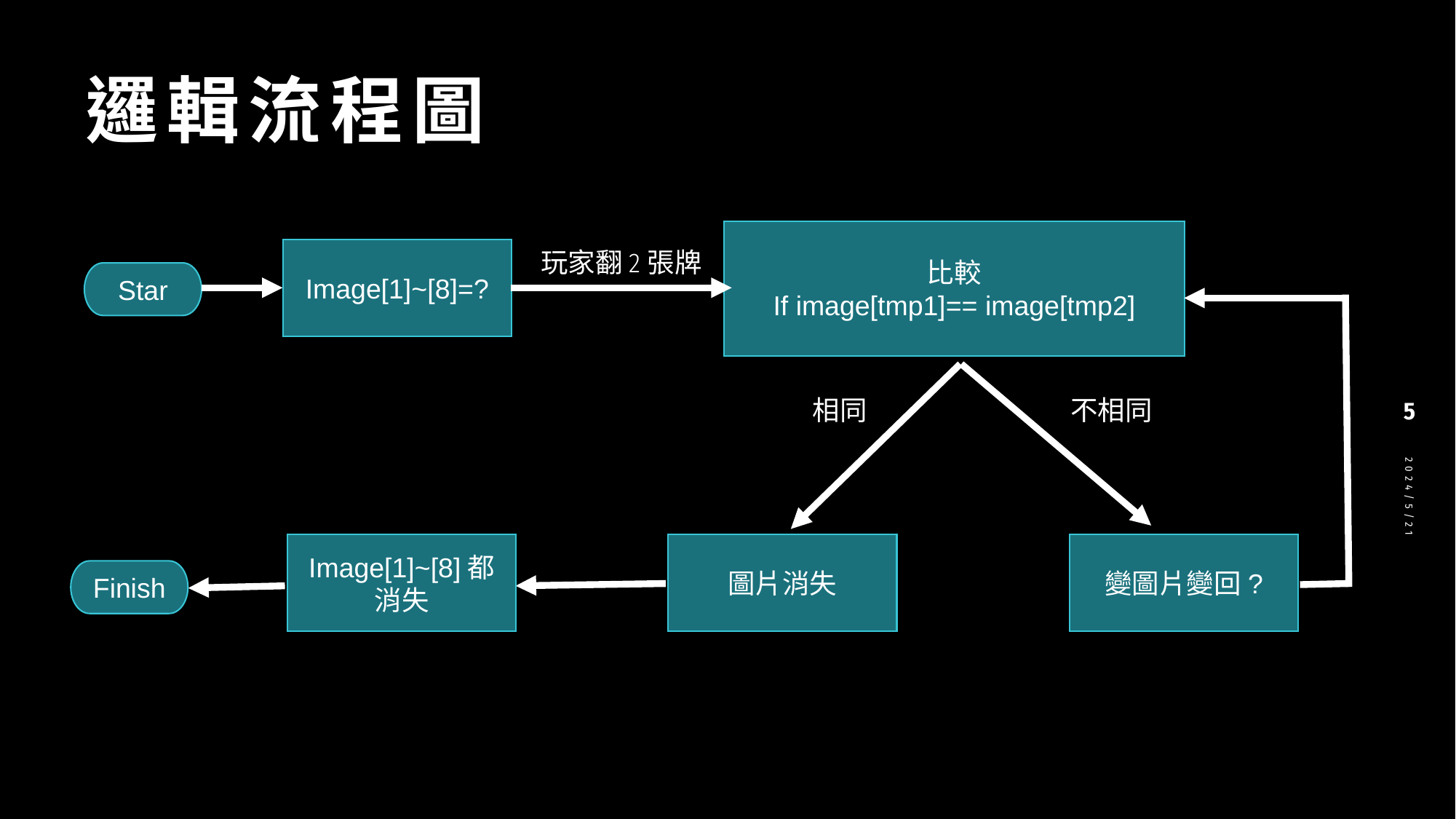

# 邏輯流程圖
比較
If image[tmp1]== image[tmp2]
Image[1]~[8]=?
玩家翻2張牌
Star
5
相同
不相同
Image[1]~[8]都消失
圖片消失
變圖片變回?
Finish
2024/5/21